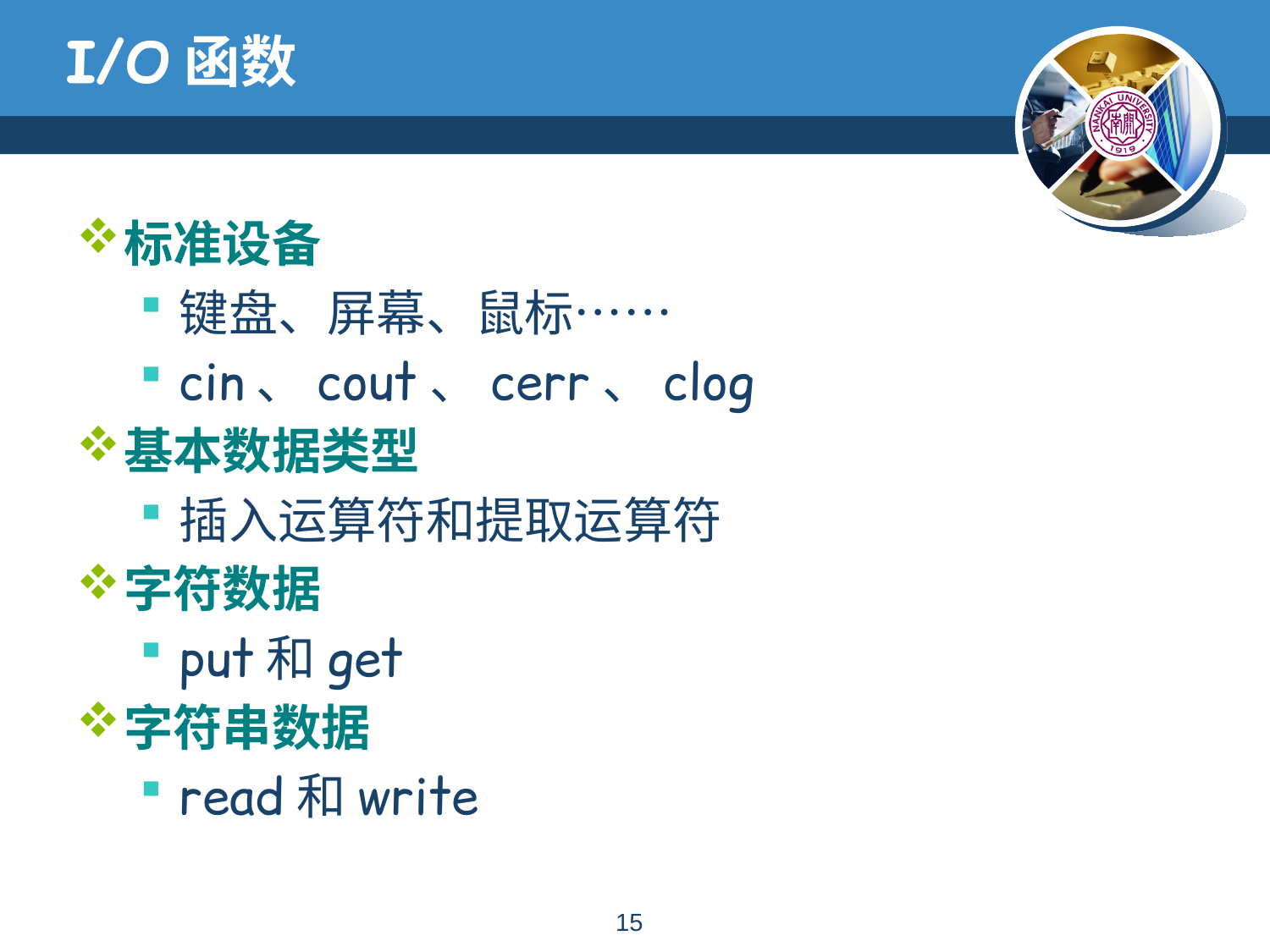

# I/O函数
标准设备
键盘、屏幕、鼠标……
cin、cout、cerr、clog
基本数据类型
插入运算符和提取运算符
字符数据
put和get
字符串数据
read和write
15